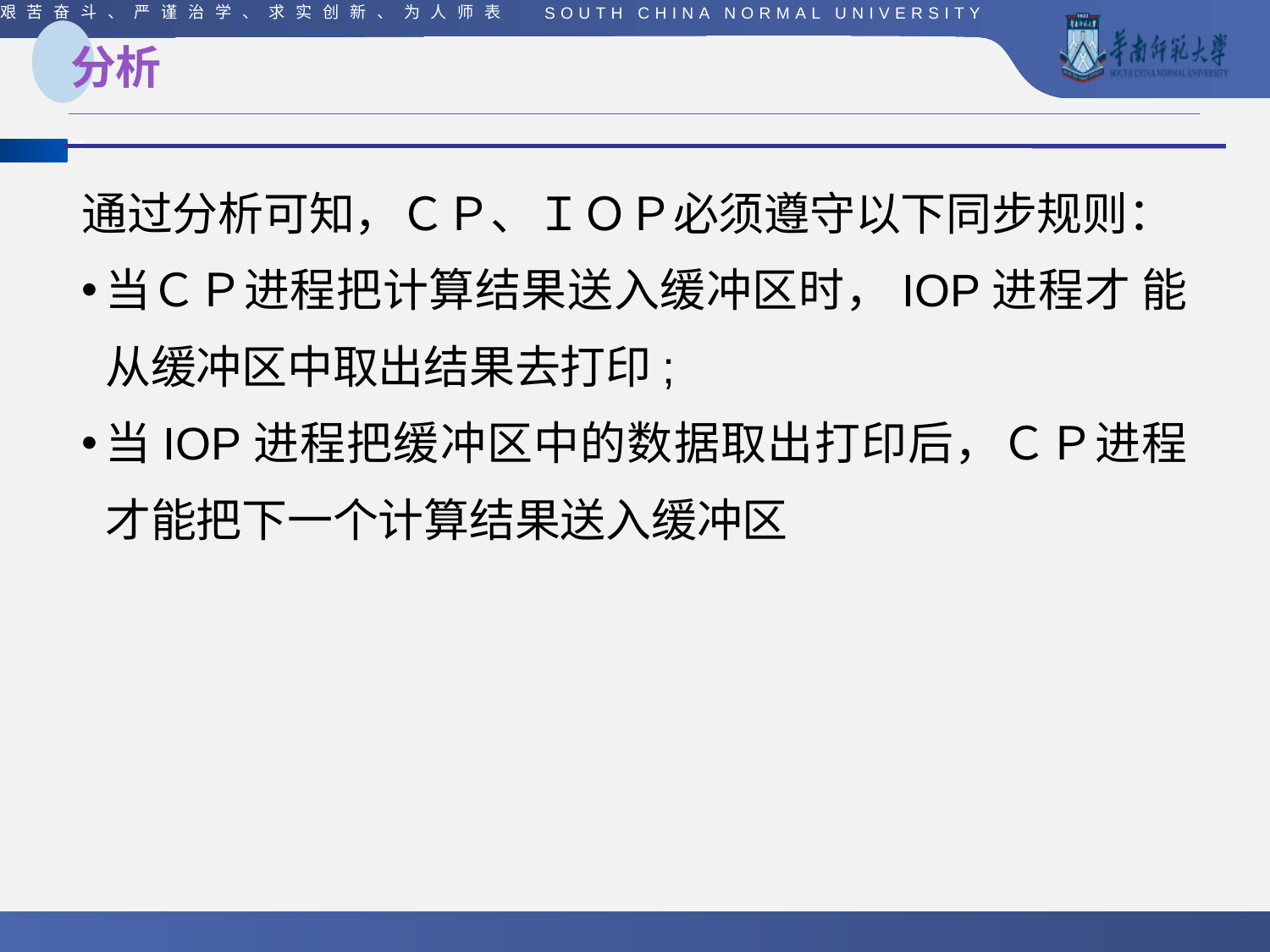

# 分析
通过分析可知，ＣＰ、ＩＯＰ必须遵守以下同步规则：
当ＣＰ进程把计算结果送入缓冲区时，IOP进程才 能从缓冲区中取出结果去打印;
当IOP进程把缓冲区中的数据取出打印后，ＣＰ进程才能把下一个计算结果送入缓冲区

60